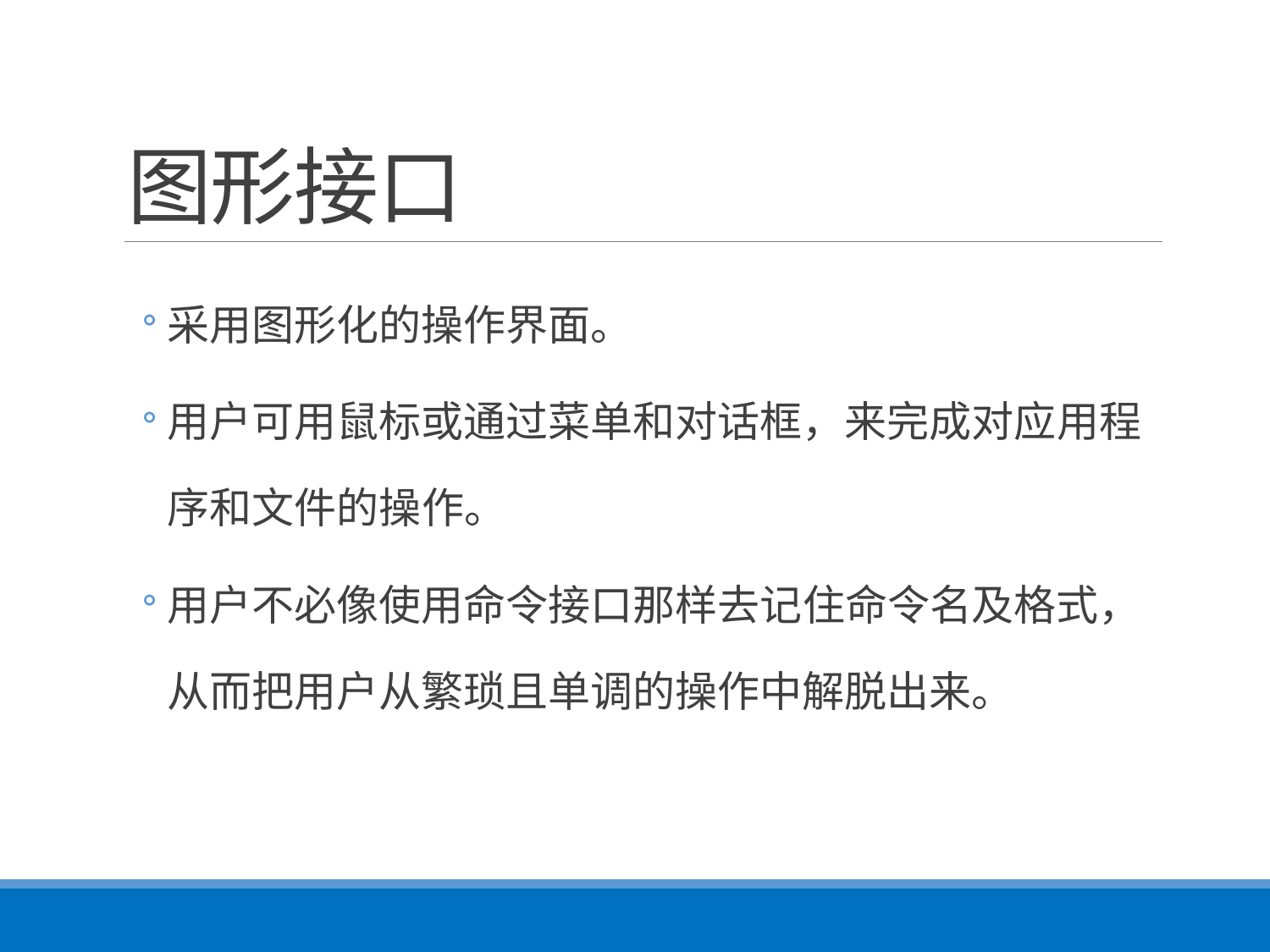

# 图形接口
采用图形化的操作界面。
用户可用鼠标或通过菜单和对话框，来完成对应用程序和文件的操作。
用户不必像使用命令接口那样去记住命令名及格式，从而把用户从繁琐且单调的操作中解脱出来。